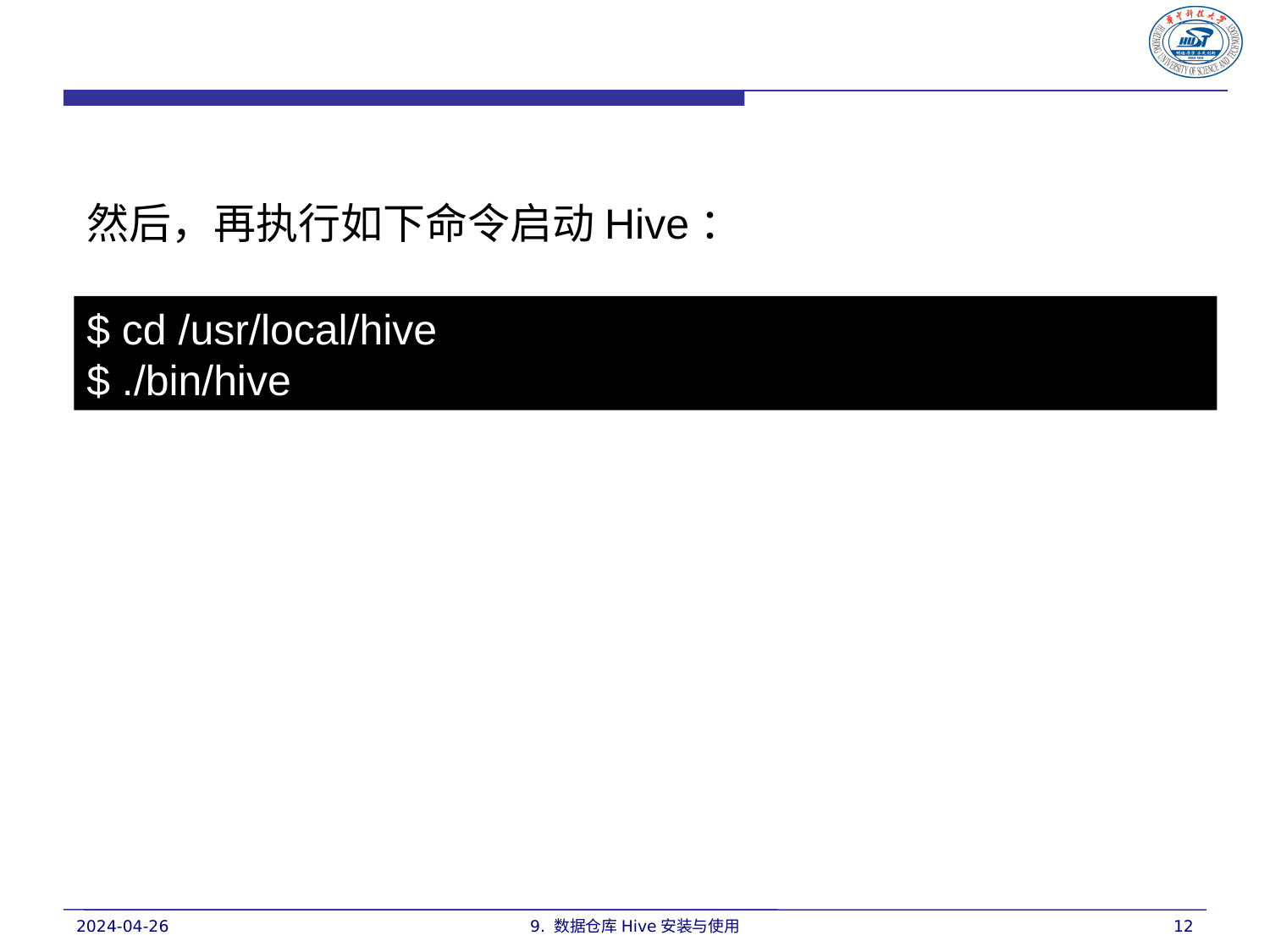

然后，再执行如下命令启动Hive：
$ cd /usr/local/hive
$ ./bin/hive
2024-04-26
9. 数据仓库Hive安装与使用
12